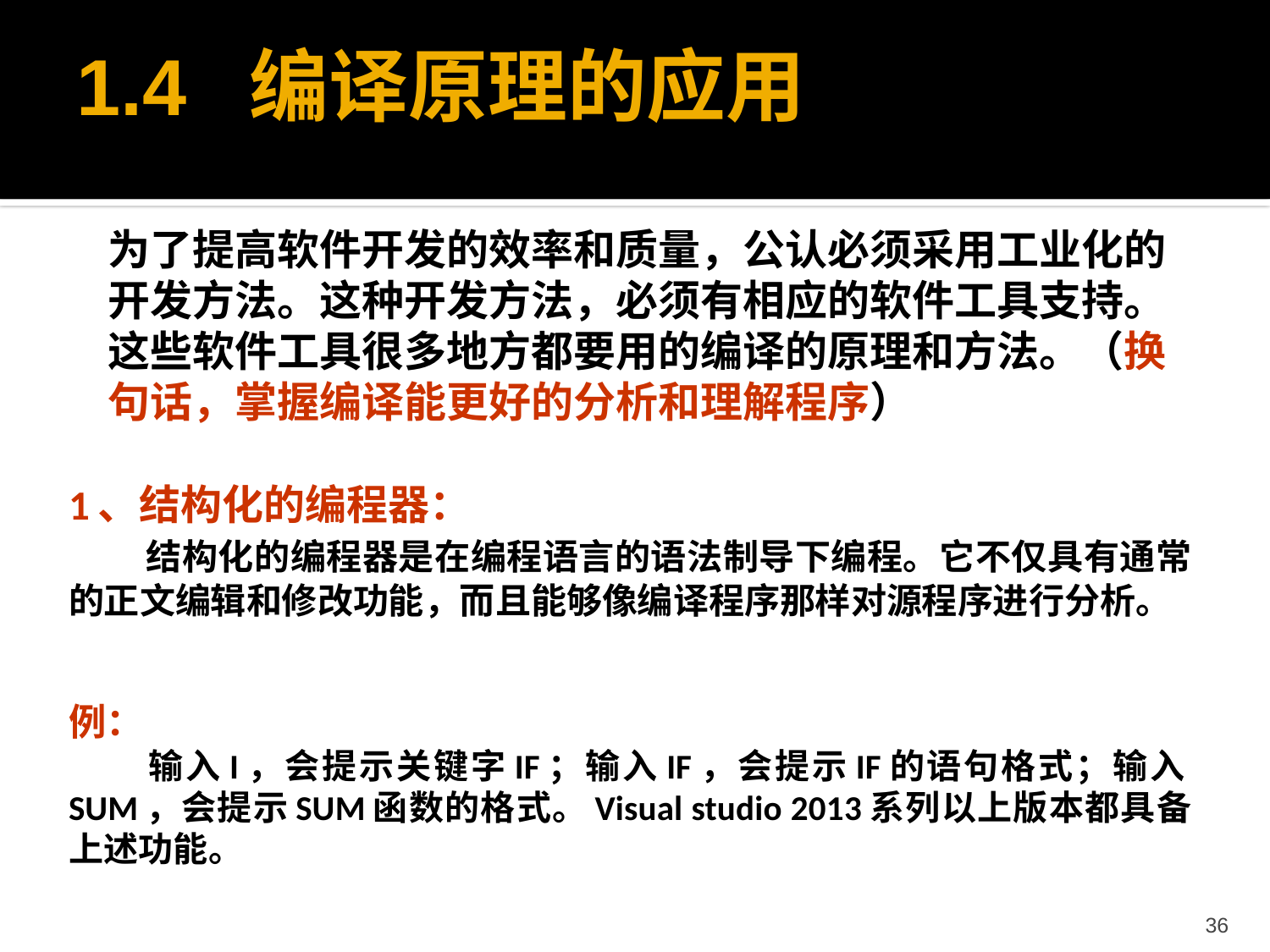

# 1.4  编译原理的应用
为了提高软件开发的效率和质量，公认必须采用工业化的开发方法。这种开发方法，必须有相应的软件工具支持。
这些软件工具很多地方都要用的编译的原理和方法。（换句话，掌握编译能更好的分析和理解程序）
1、结构化的编程器：
       结构化的编程器是在编程语言的语法制导下编程。它不仅具有通常的正文编辑和修改功能，而且能够像编译程序那样对源程序进行分析。
例：
       输入I，会提示关键字IF；输入IF，会提示IF的语句格式；输入SUM，会提示SUM函数的格式。Visual studio 2013系列以上版本都具备上述功能。
36